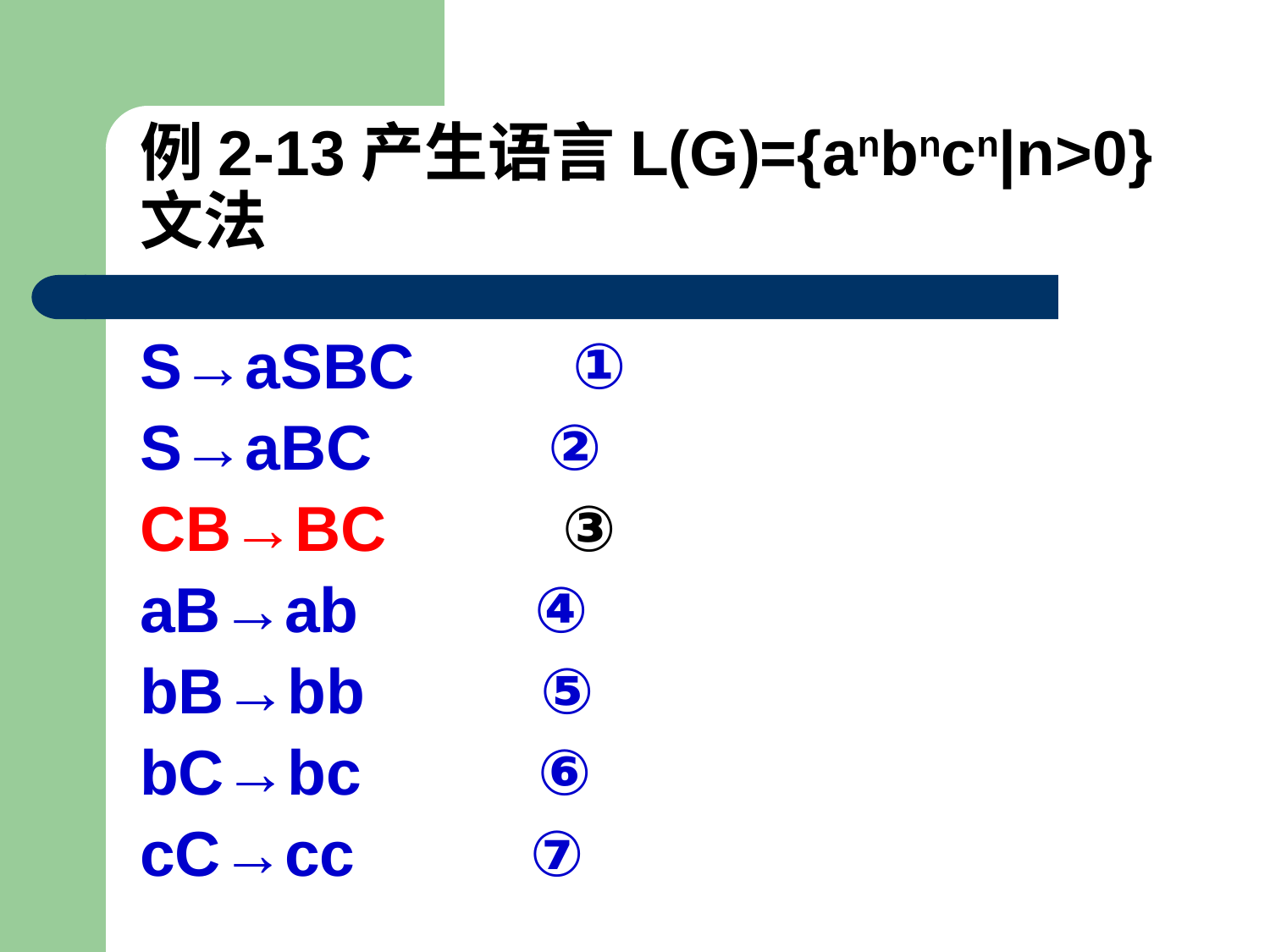

# 例2-13产生语言L(G)={anbncn|n>0}文法
S→aSBC         ①
S→aBC          ②
CB→BC          ③
aB→ab          ④
bB→bb          ⑤
bC→bc          ⑥
cC→cc          ⑦